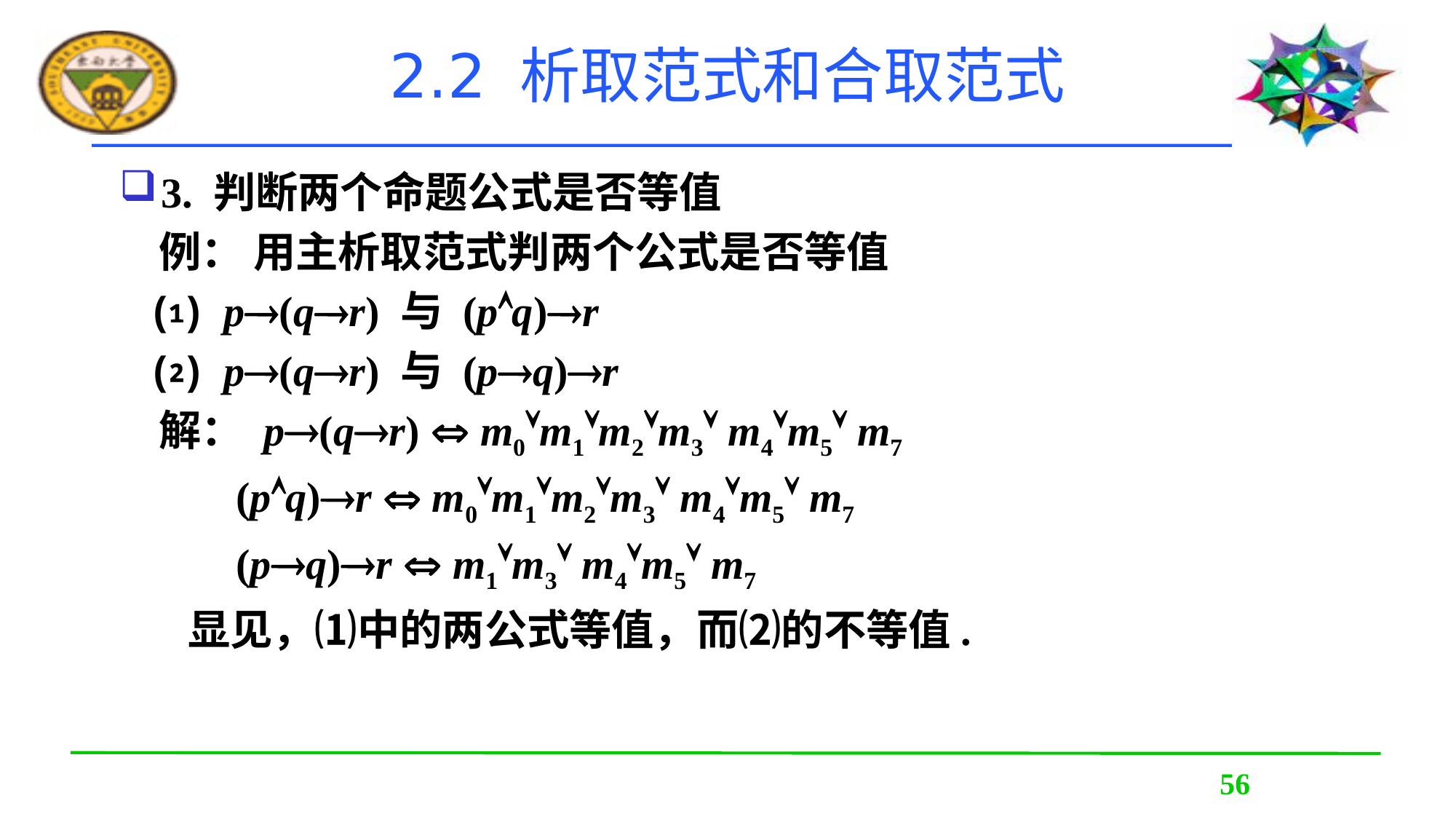

# 2.2 析取范式和合取范式
3. 判断两个命题公式是否等值
   例： 用主析取范式判两个公式是否等值
   ⑴  p→(q→r) 与 (p∧q)→r
   ⑵  p→(q→r) 与 (p→q)→r
   解： p→(q→r) ⇔ m0∨m1∨m2∨m3∨ m4∨m5∨ m7
           (p∧q)→r ⇔ m0∨m1∨m2∨m3∨ m4∨m5∨ m7
           (p→q)→r ⇔ m1∨m3∨ m4∨m5∨ m7
      显见，⑴中的两公式等值，而⑵的不等值.